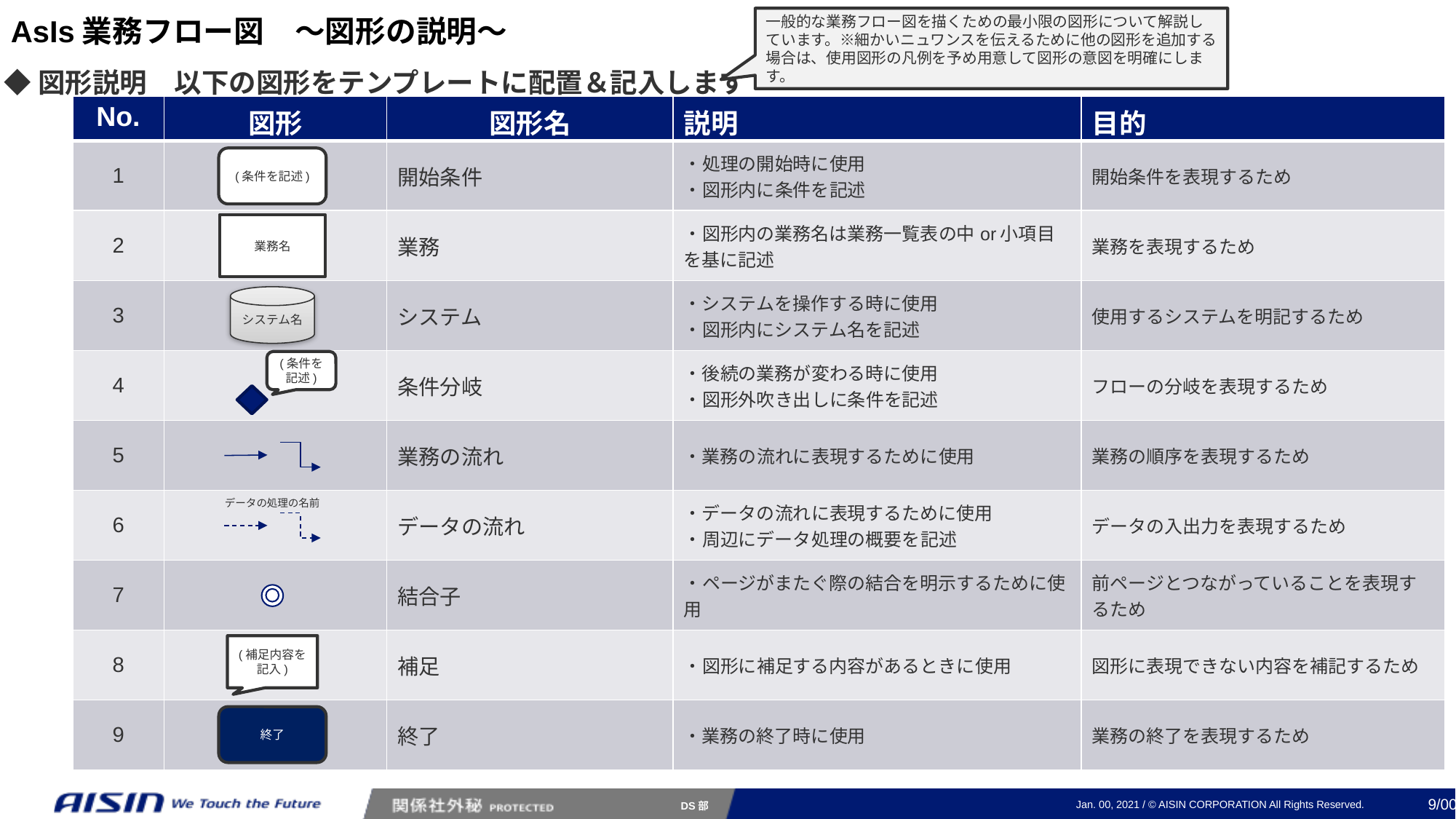

AsIs業務フロー図　～図形の説明～
一般的な業務フロー図を描くための最小限の図形について解説しています。※細かいニュワンスを伝えるために他の図形を追加する場合は、使用図形の凡例を予め用意して図形の意図を明確にします。
◆図形説明　以下の図形をテンプレートに配置＆記入します
| No. | 図形 | 図形名 | 説明 | 目的 |
| --- | --- | --- | --- | --- |
| 1 |  | 開始条件 | ・処理の開始時に使用 ・図形内に条件を記述 | 開始条件を表現するため |
| 2 |  | 業務 | ・図形内の業務名は業務一覧表の中or小項目を基に記述 | 業務を表現するため |
| 3 |  | システム | ・システムを操作する時に使用 ・図形内にシステム名を記述 | 使用するシステムを明記するため |
| 4 |  | 条件分岐 | ・後続の業務が変わる時に使用 ・図形外吹き出しに条件を記述 | フローの分岐を表現するため |
| 5 |  | 業務の流れ | ・業務の流れに表現するために使用 | 業務の順序を表現するため |
| 6 |  | データの流れ | ・データの流れに表現するために使用 ・周辺にデータ処理の概要を記述 | データの入出力を表現するため |
| 7 |  | 結合子 | ・ページがまたぐ際の結合を明示するために使用 | 前ページとつながっていることを表現するため |
| 8 |  | 補足 | ・図形に補足する内容があるときに使用 | 図形に表現できない内容を補記するため |
| 9 |  | 終了 | ・業務の終了時に使用 | 業務の終了を表現するため |
(条件を記述)
業務名
システム名
(条件を記述)

データの処理の名前

(補足内容を記入)
終了